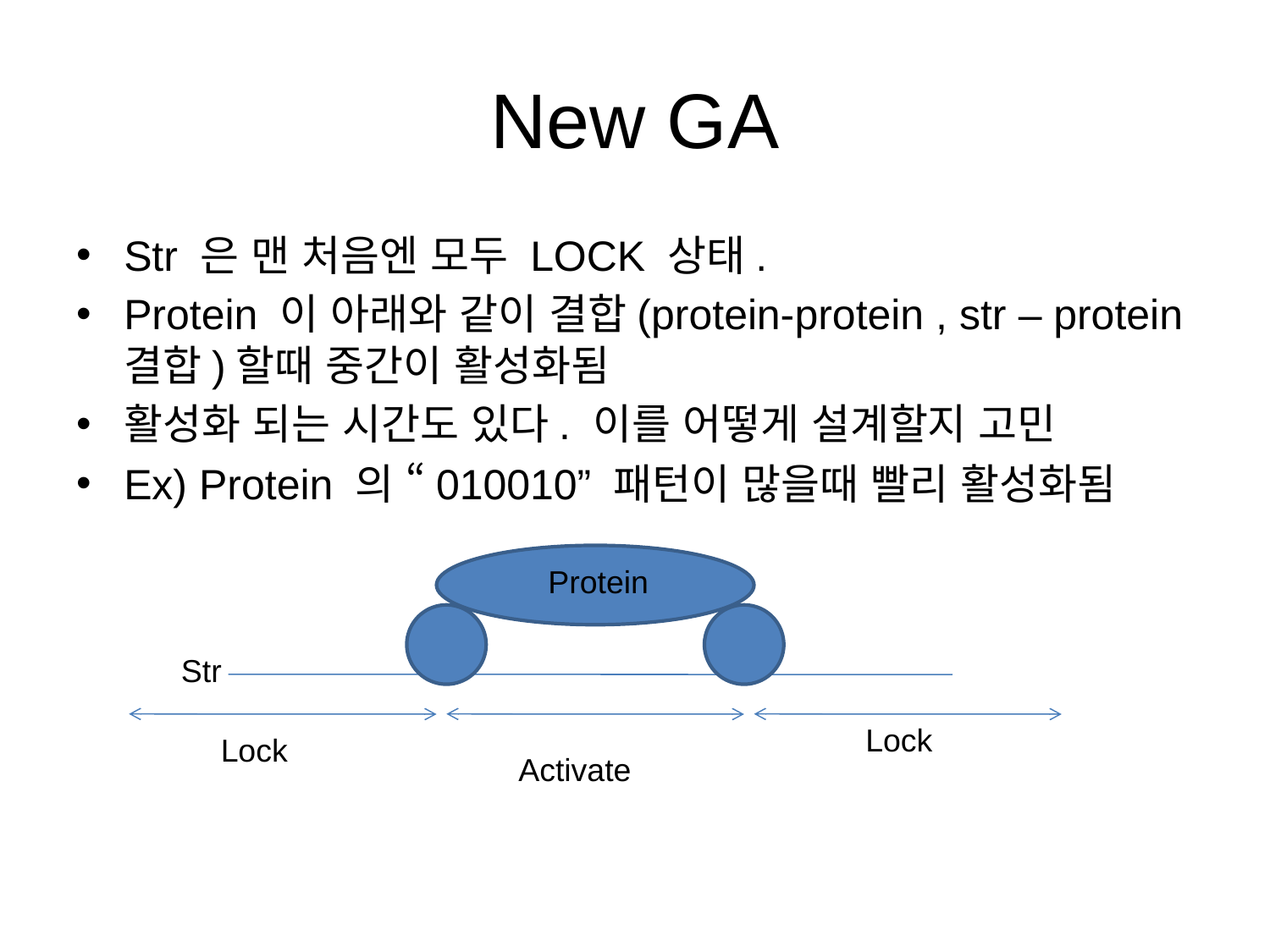

# New GA
Str 은 맨 처음엔 모두 LOCK 상태.
Protein 이 아래와 같이 결합(protein-protein , str – protein 결합)할때 중간이 활성화됨
활성화 되는 시간도 있다. 이를 어떻게 설계할지 고민
Ex) Protein 의 “010010” 패턴이 많을때 빨리 활성화됨

Protein

Str
Lock
Lock
Activate